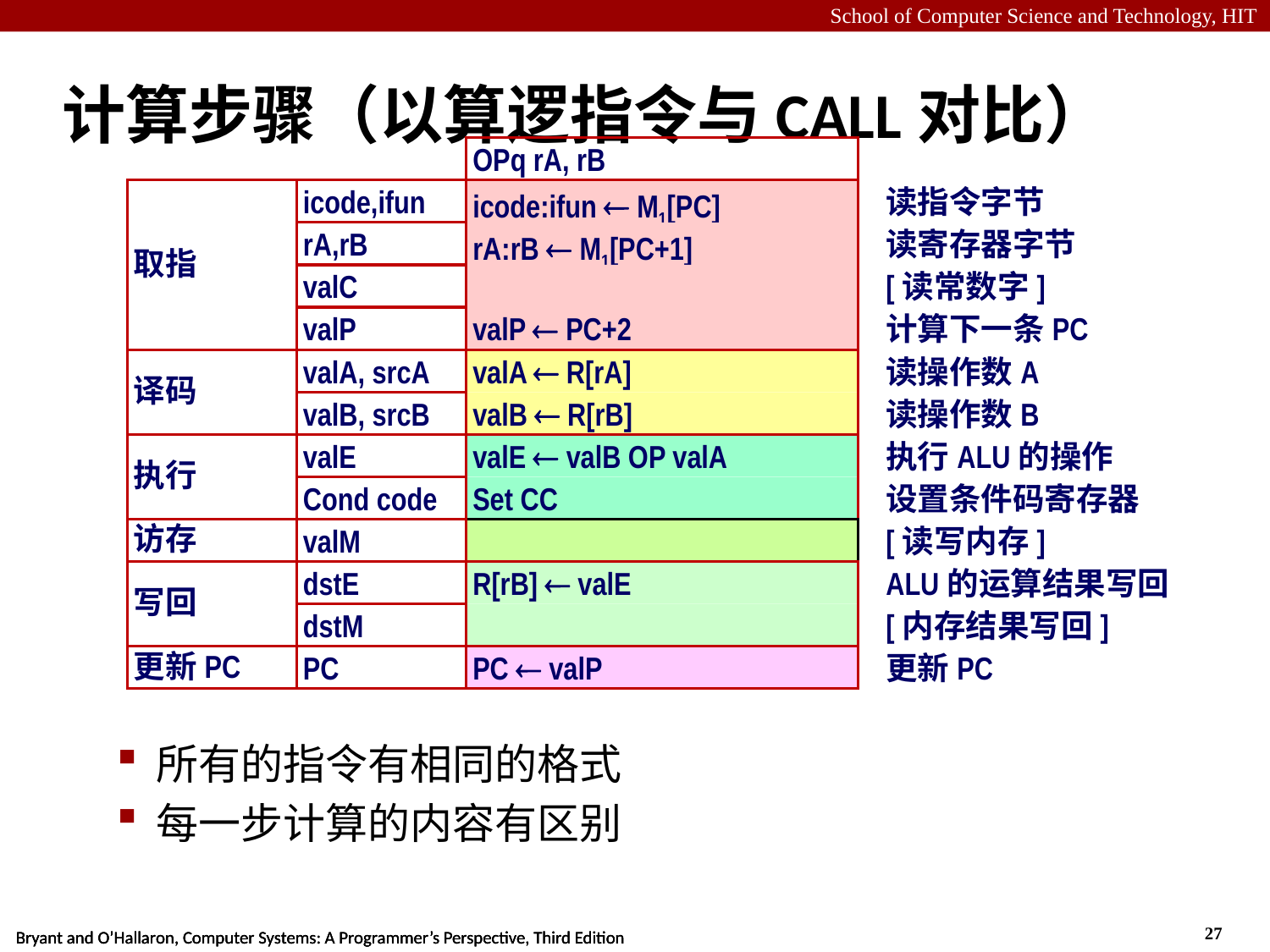

# 计算步骤（以算逻指令与CALL对比）
OPq rA, rB
取指

icode,ifun
icode:ifun ← M1[PC]
读指令字节
rA,rB
rA:rB ← M1[PC+1]
读寄存器字节
valC

[读常数字]
valP
valP ← PC+2
计算下一条PC
译码

valA, srcA
valA ← R[rA]
读操作数A
valB, srcB
valB ← R[rB]
读操作数B
执行

valE
valE ← valB OP valA
执行ALU的操作
Cond code
Set CC
设置条件码寄存器
访存
valM

[读写内存]
写回

dstE
R[rB] ← valE
ALU的运算结果写回
dstM

[内存结果写回]
更新PC
PC
PC ← valP
更新PC
所有的指令有相同的格式
每一步计算的内容有区别